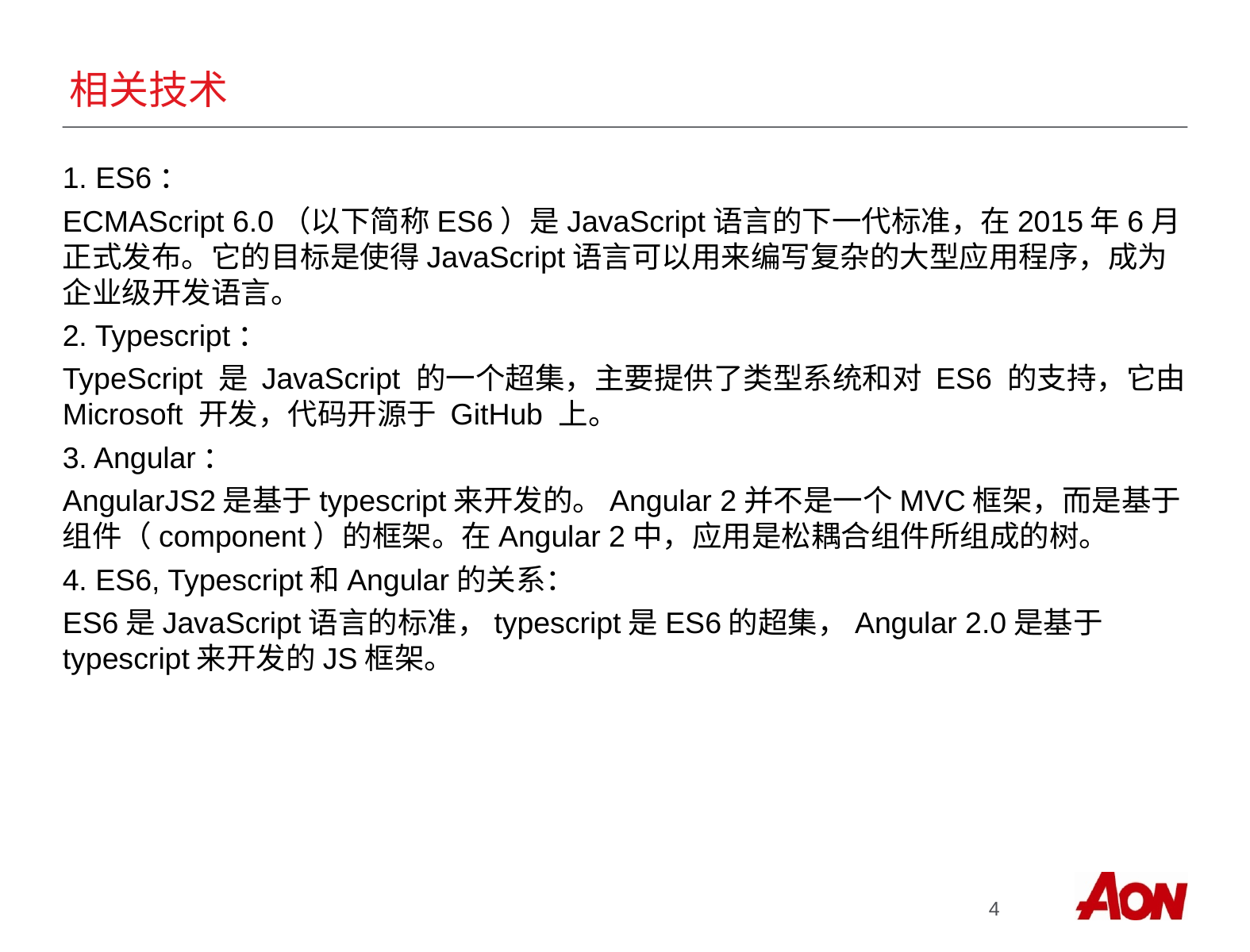

# 相关技术
1. ES6：
ECMAScript 6.0（以下简称ES6）是JavaScript语言的下一代标准，在2015年6月正式发布。它的目标是使得JavaScript语言可以用来编写复杂的大型应用程序，成为企业级开发语言。
2. Typescript：
TypeScript 是 JavaScript 的一个超集，主要提供了类型系统和对 ES6 的支持，它由 Microsoft 开发，代码开源于 GitHub 上。
3. Angular：
AngularJS2是基于typescript来开发的。Angular 2并不是一个MVC框架，而是基于组件（component）的框架。在Angular 2中，应用是松耦合组件所组成的树。
4. ES6, Typescript和Angular的关系：
ES6是JavaScript语言的标准，typescript是ES6的超集，Angular 2.0是基于typescript来开发的JS框架。
4